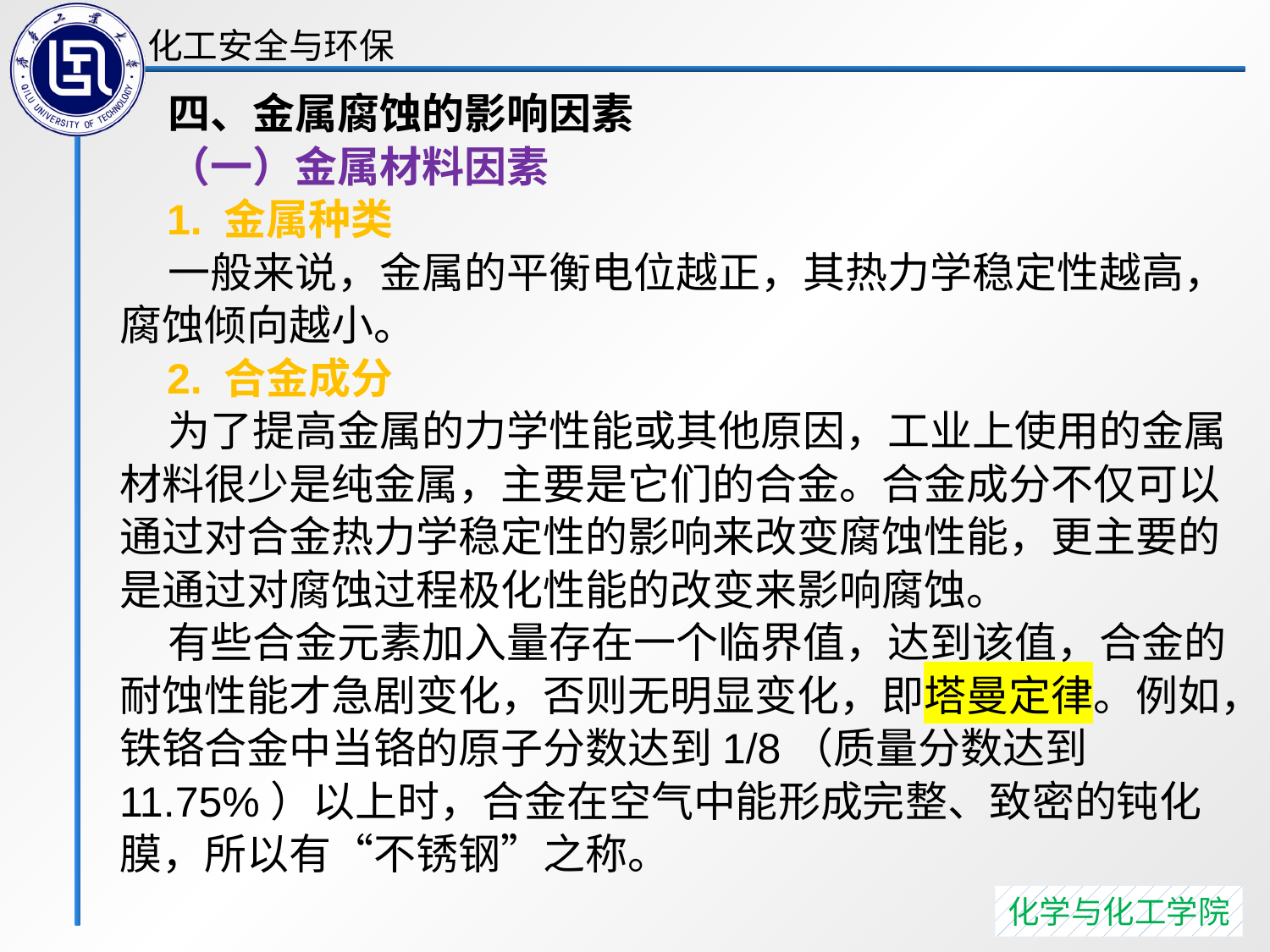

四、金属腐蚀的影响因素
    （一）金属材料因素
    1. 金属种类
    一般来说，金属的平衡电位越正，其热力学稳定性越高，腐蚀倾向越小。
    2. 合金成分
    为了提高金属的力学性能或其他原因，工业上使用的金属材料很少是纯金属，主要是它们的合金。合金成分不仅可以通过对合金热力学稳定性的影响来改变腐蚀性能，更主要的是通过对腐蚀过程极化性能的改变来影响腐蚀。
    有些合金元素加入量存在一个临界值，达到该值，合金的耐蚀性能才急剧变化，否则无明显变化，即塔曼定律。例如，铁铬合金中当铬的原子分数达到1/8（质量分数达到11.75%）以上时，合金在空气中能形成完整、致密的钝化膜，所以有“不锈钢”之称。